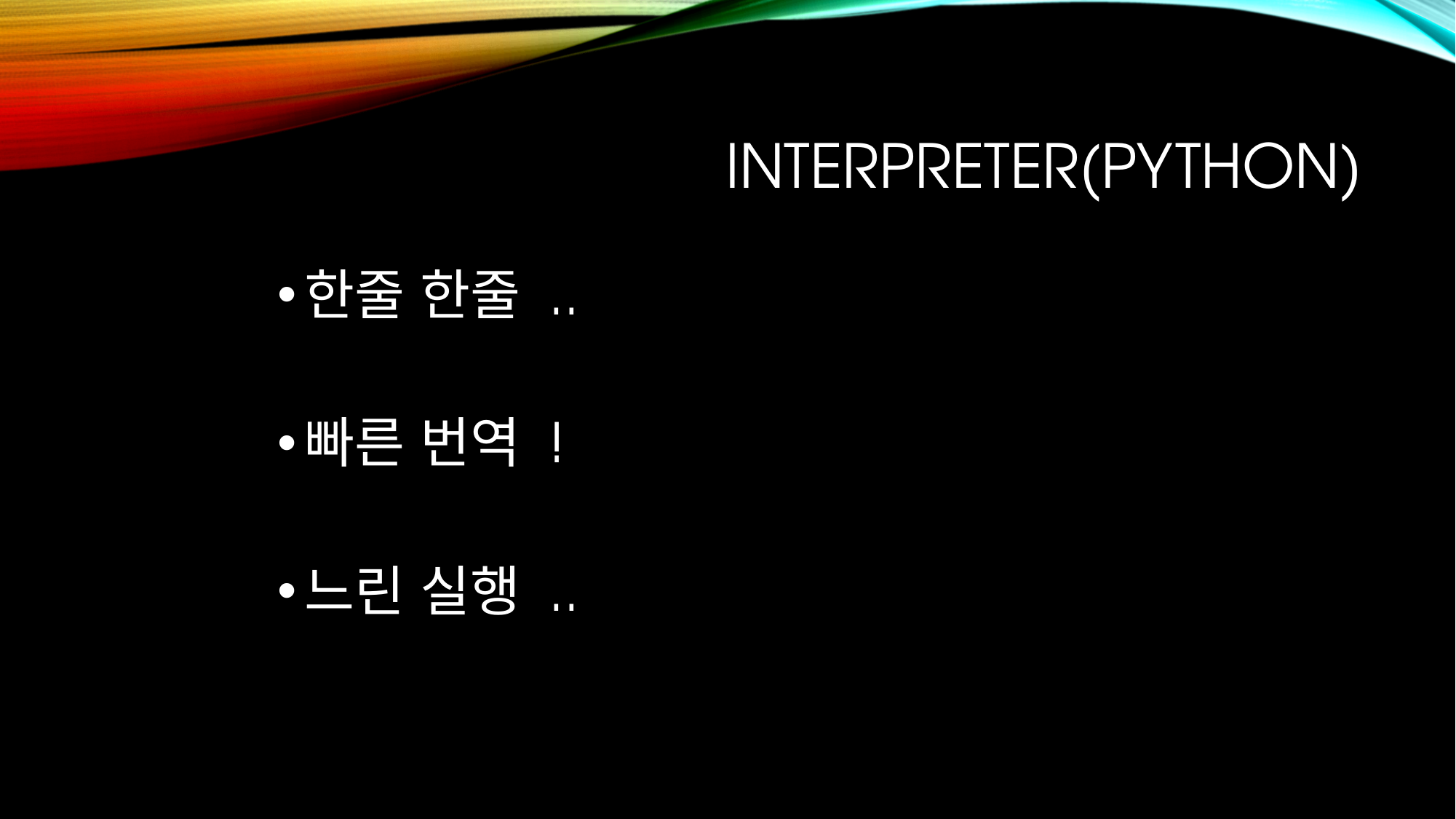

# Interpreter(python)
한줄 한줄 ..

빠른 번역 !

느린 실행 ..